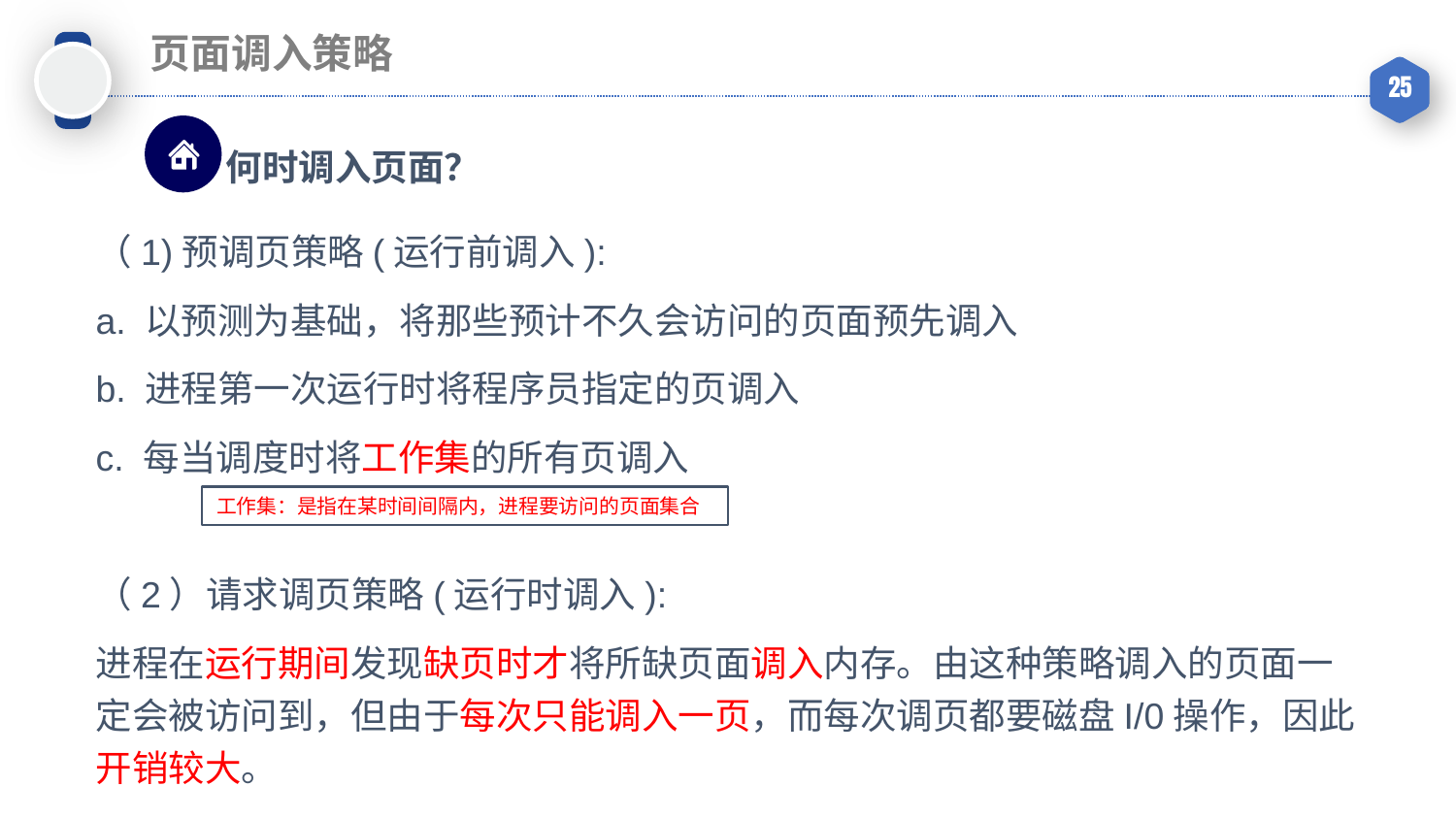

页面调入策略

何时调入页面？
（1)预调页策略(运行前调入):
a. 以预测为基础，将那些预计不久会访问的页面预先调入
b. 进程第一次运行时将程序员指定的页调入
c. 每当调度时将工作集的所有页调入

（2）请求调页策略(运行时调入):
进程在运行期间发现缺页时才将所缺页面调入内存。由这种策略调入的页面一定会被访问到，但由于每次只能调入一页，而每次调页都要磁盘I/0操作，因此开销较大。
工作集：是指在某时间间隔内，进程要访问的页面集合‌